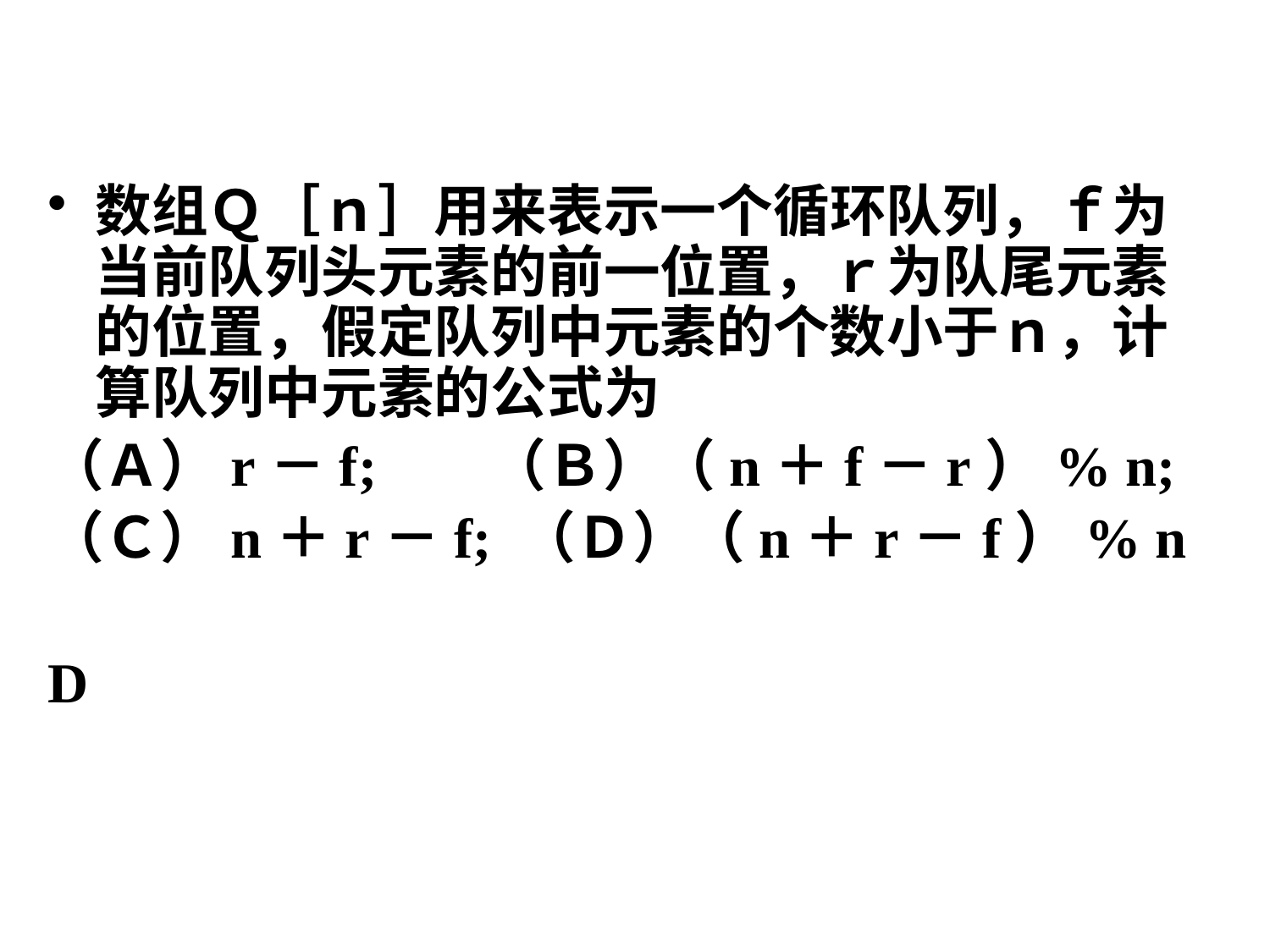

数组Ｑ［ｎ］用来表示一个循环队列，ｆ为当前队列头元素的前一位置，ｒ为队尾元素的位置，假定队列中元素的个数小于ｎ，计算队列中元素的公式为
（Ａ）r－f;       （Ｂ）（n＋f－r）% n;
（Ｃ）n＋r－f; （Ｄ）（n＋r－f）% n

D